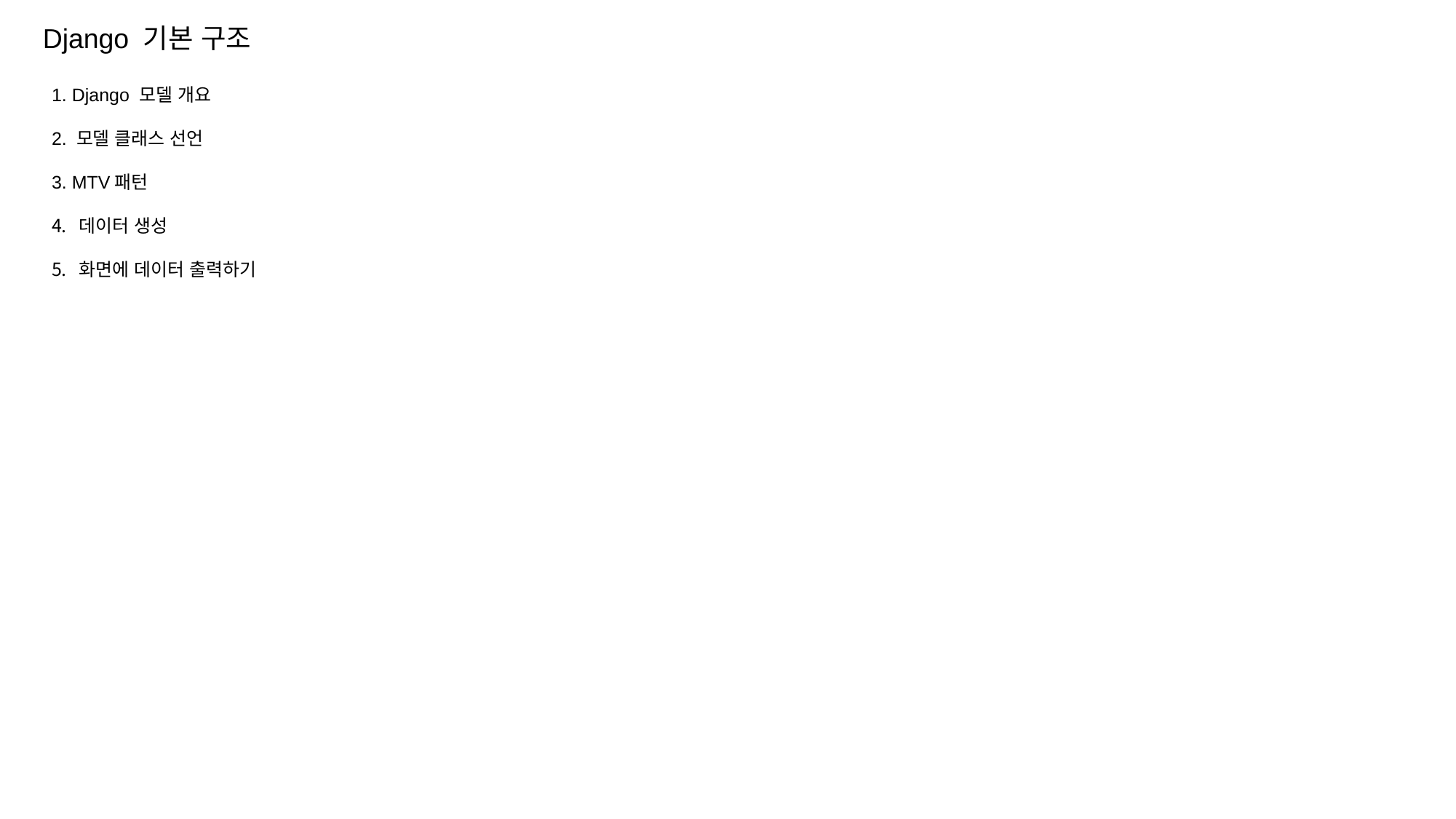

Django 기본 구조
1. Django 모델 개요

2. 모델 클래스 선언

3. MTV패턴

데이터 생성

화면에 데이터 출력하기